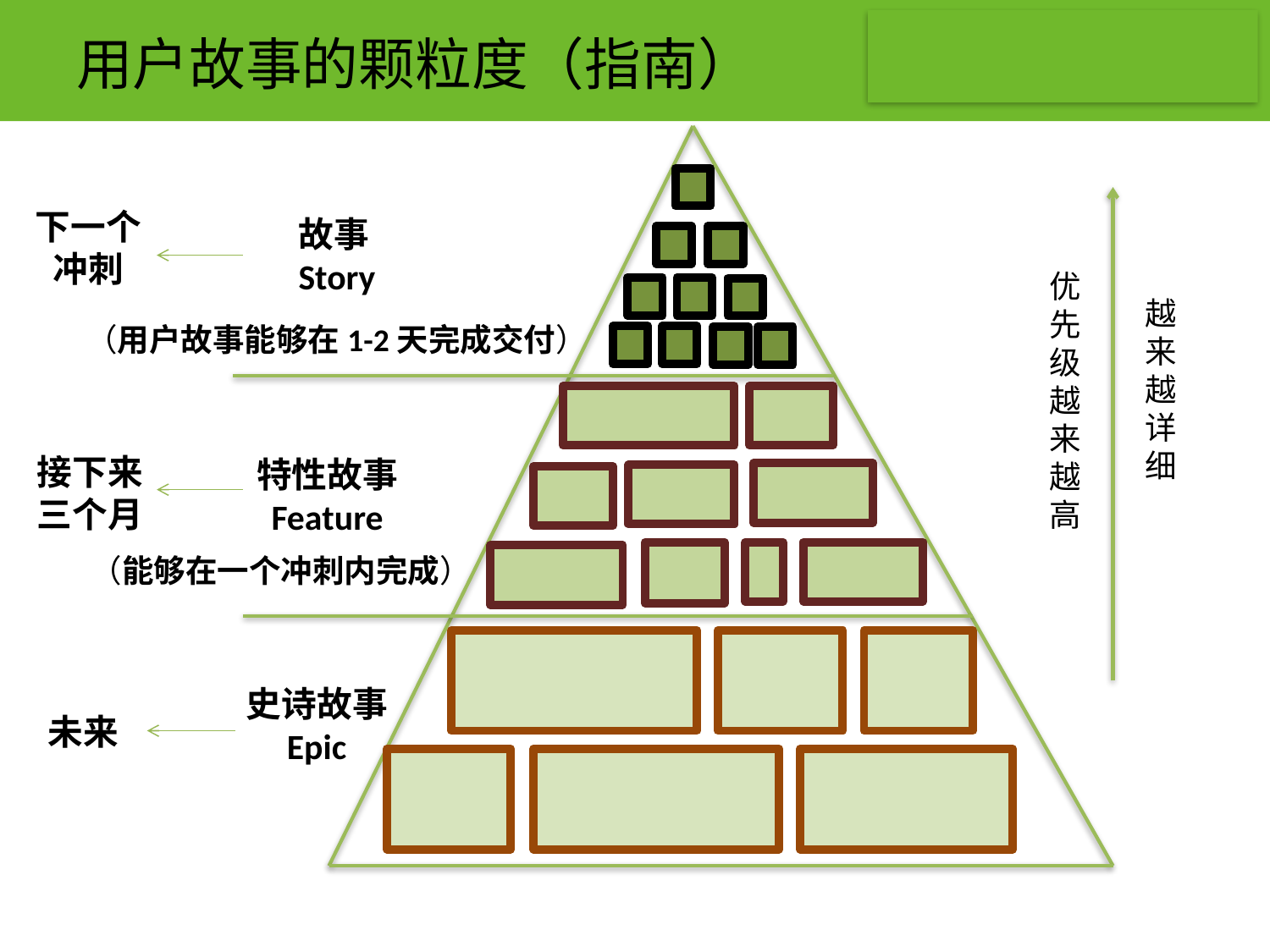

# 用户故事的颗粒度（指南）

下一个
冲刺
故事
Story

优先级越来越高

越来越详细
（用户故事能够在1-2天完成交付）

接下来
三个月
特性故事
Feature

（能够在一个冲刺内完成）

史诗故事
Epic
未来